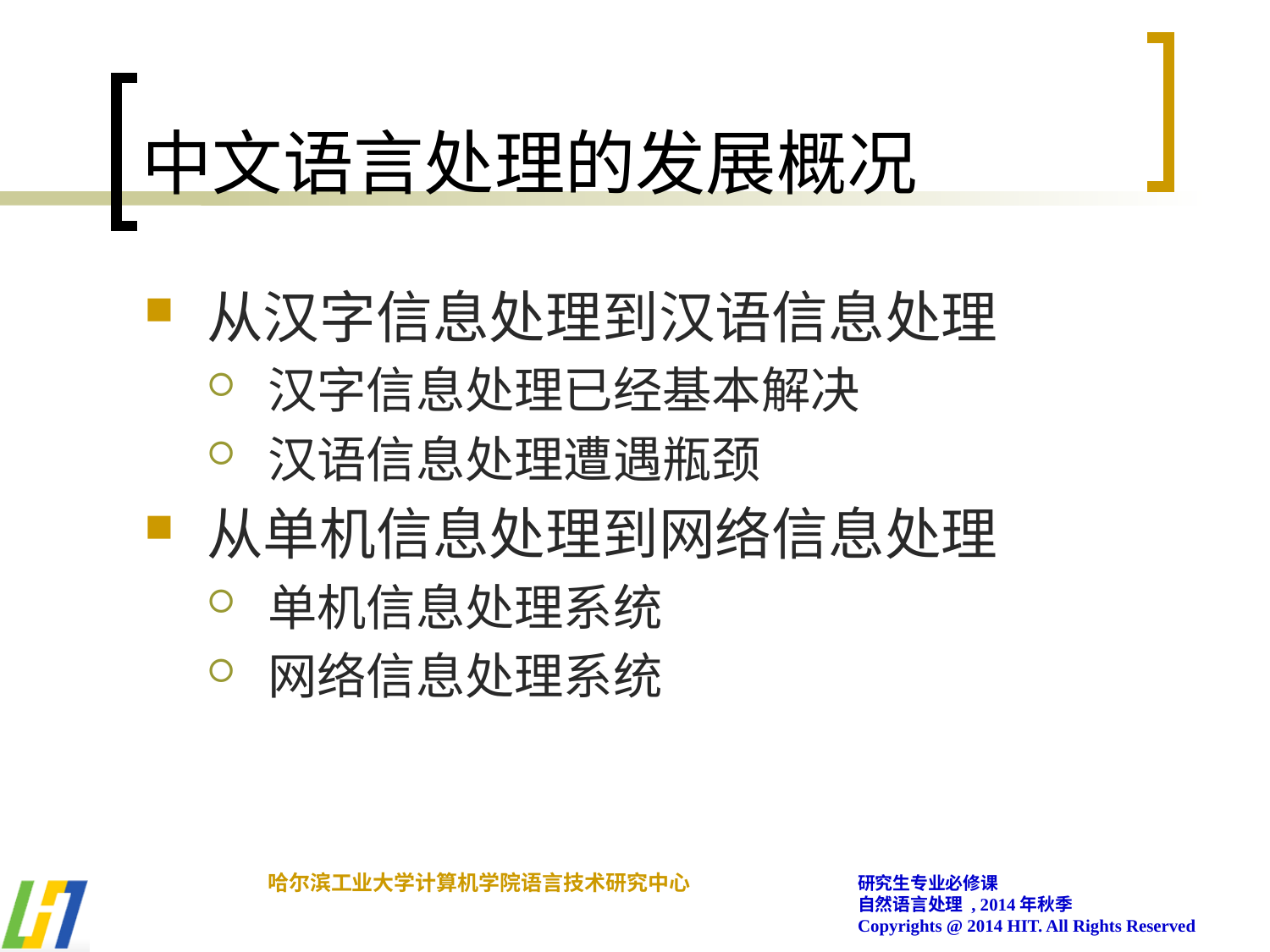

# 中文语言处理的发展概况
从汉字信息处理到汉语信息处理
汉字信息处理已经基本解决
汉语信息处理遭遇瓶颈
从单机信息处理到网络信息处理
单机信息处理系统
网络信息处理系统
哈尔滨工业大学计算机学院语言技术研究中心
研究生专业必修课
自然语言处理 , 2014年秋季
Copyrights @ 2014 HIT. All Rights Reserved